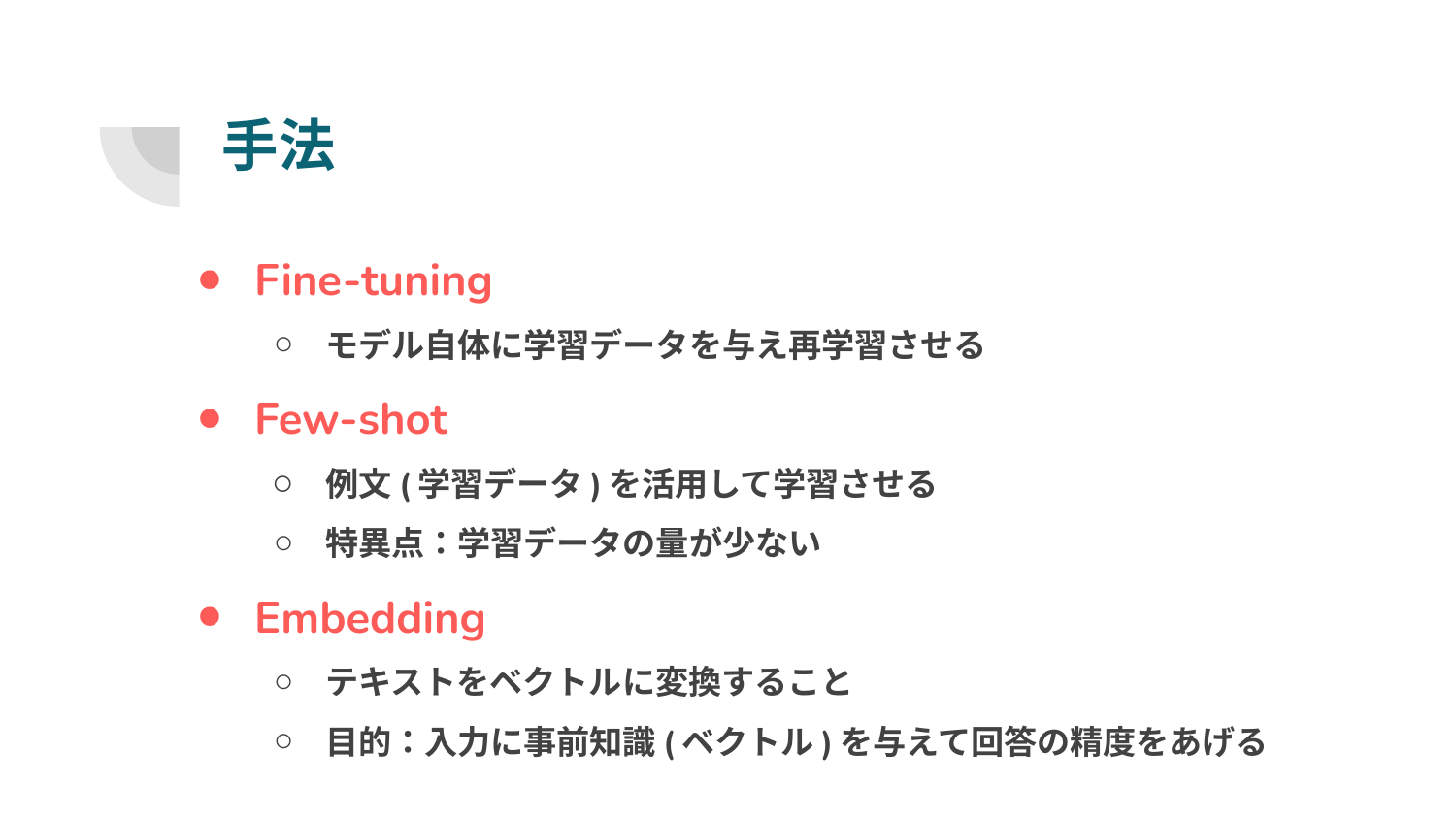

# 手法
Fine-tuning
モデル自体に学習データを与え再学習させる
Few-shot
例文(学習データ)を活用して学習させる
特異点：学習データの量が少ない
Embedding
テキストをベクトルに変換すること
目的：入力に事前知識(ベクトル)を与えて回答の精度をあげる